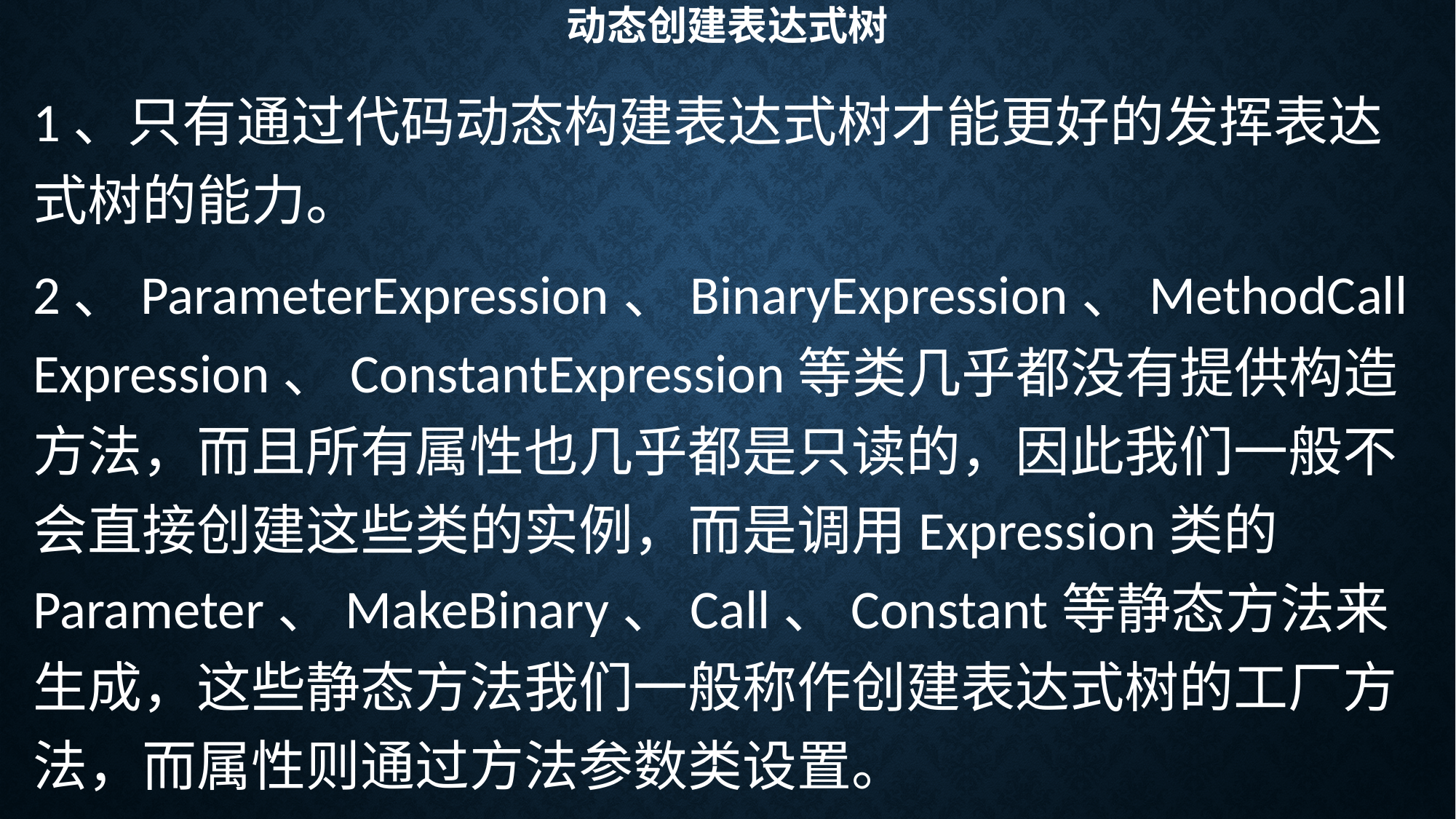

# 动态创建表达式树
1、只有通过代码动态构建表达式树才能更好的发挥表达式树的能力。
2、ParameterExpression、BinaryExpression、MethodCallExpression、ConstantExpression等类几乎都没有提供构造方法，而且所有属性也几乎都是只读的，因此我们一般不会直接创建这些类的实例，而是调用Expression类的Parameter、MakeBinary、Call、Constant等静态方法来生成，这些静态方法我们一般称作创建表达式树的工厂方法，而属性则通过方法参数类设置。